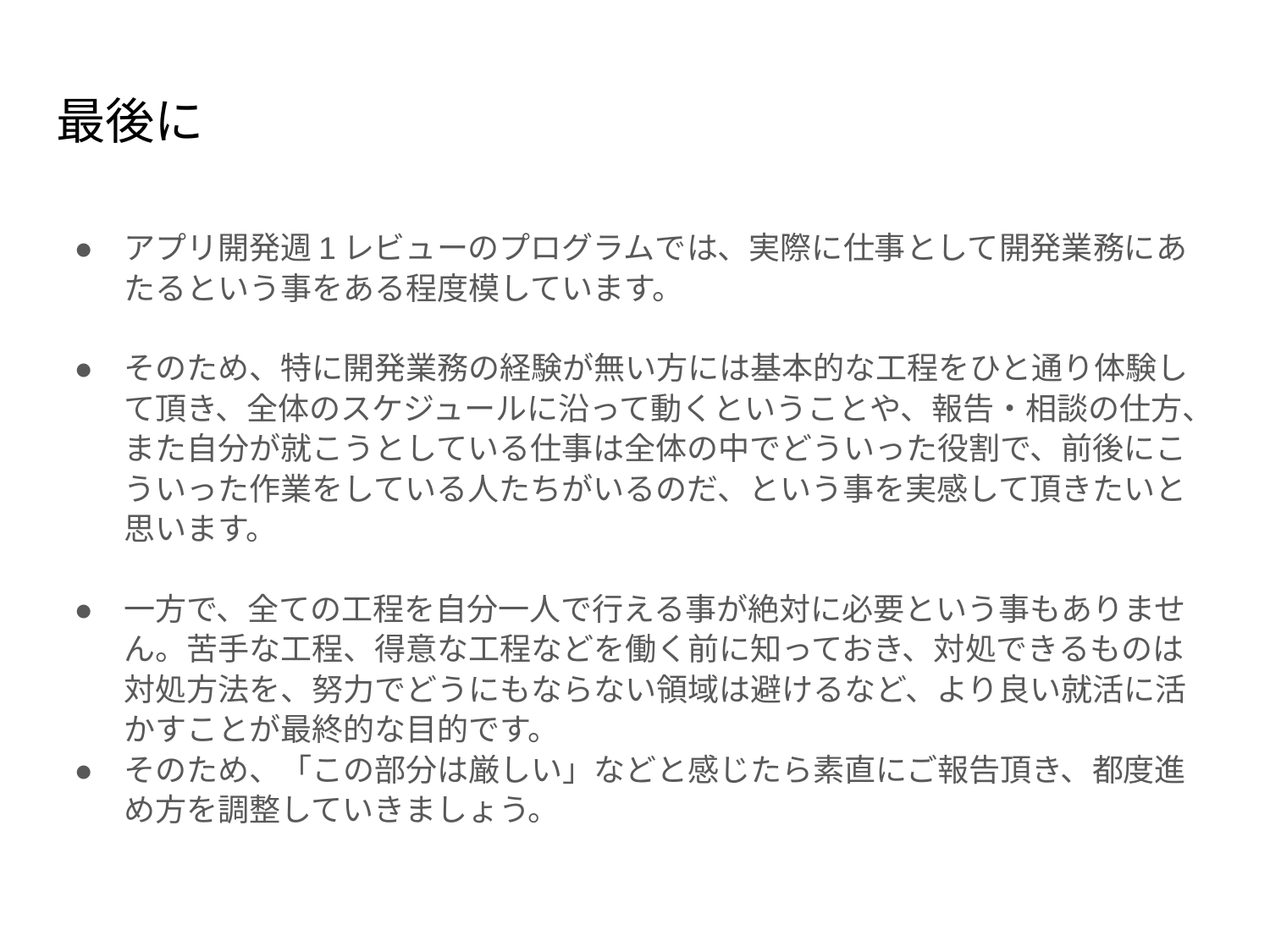

# 最後に
アプリ開発週1レビューのプログラムでは、実際に仕事として開発業務にあたるという事をある程度模しています。

そのため、特に開発業務の経験が無い方には基本的な工程をひと通り体験して頂き、全体のスケジュールに沿って動くということや、報告・相談の仕方、また自分が就こうとしている仕事は全体の中でどういった役割で、前後にこういった作業をしている人たちがいるのだ、という事を実感して頂きたいと思います。

一方で、全ての工程を自分一人で行える事が絶対に必要という事もありません。苦手な工程、得意な工程などを働く前に知っておき、対処できるものは対処方法を、努力でどうにもならない領域は避けるなど、より良い就活に活かすことが最終的な目的です。
そのため、「この部分は厳しい」などと感じたら素直にご報告頂き、都度進め方を調整していきましょう。